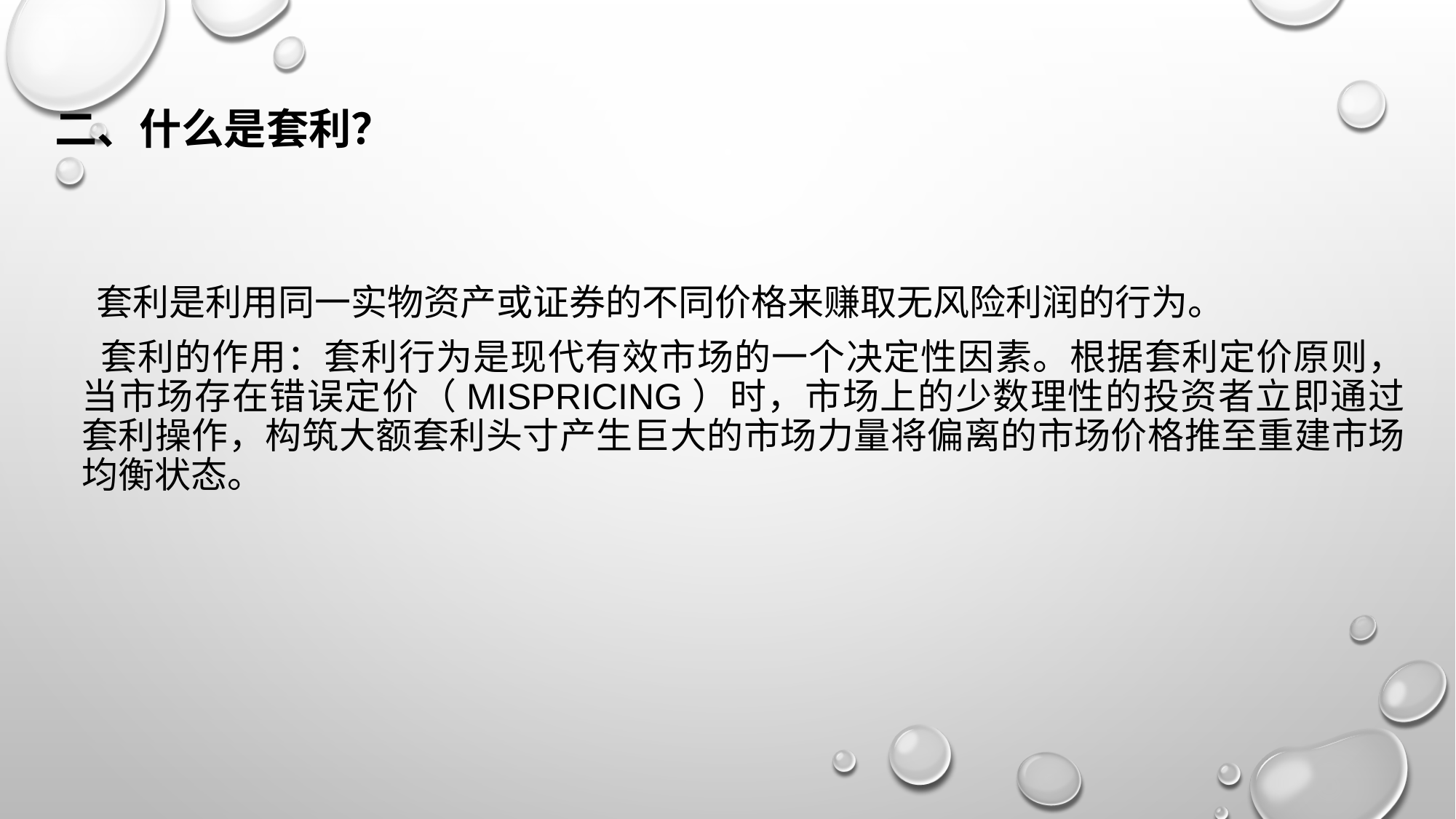

二、什么是套利？

    套利是利用同一实物资产或证券的不同价格来赚取无风险利润的行为。
    套利的作用：套利行为是现代有效市场的一个决定性因素。根据套利定价原则，当市场存在错误定价（mispricing）时，市场上的少数理性的投资者立即通过套利操作，构筑大额套利头寸产生巨大的市场力量将偏离的市场价格推至重建市场均衡状态。